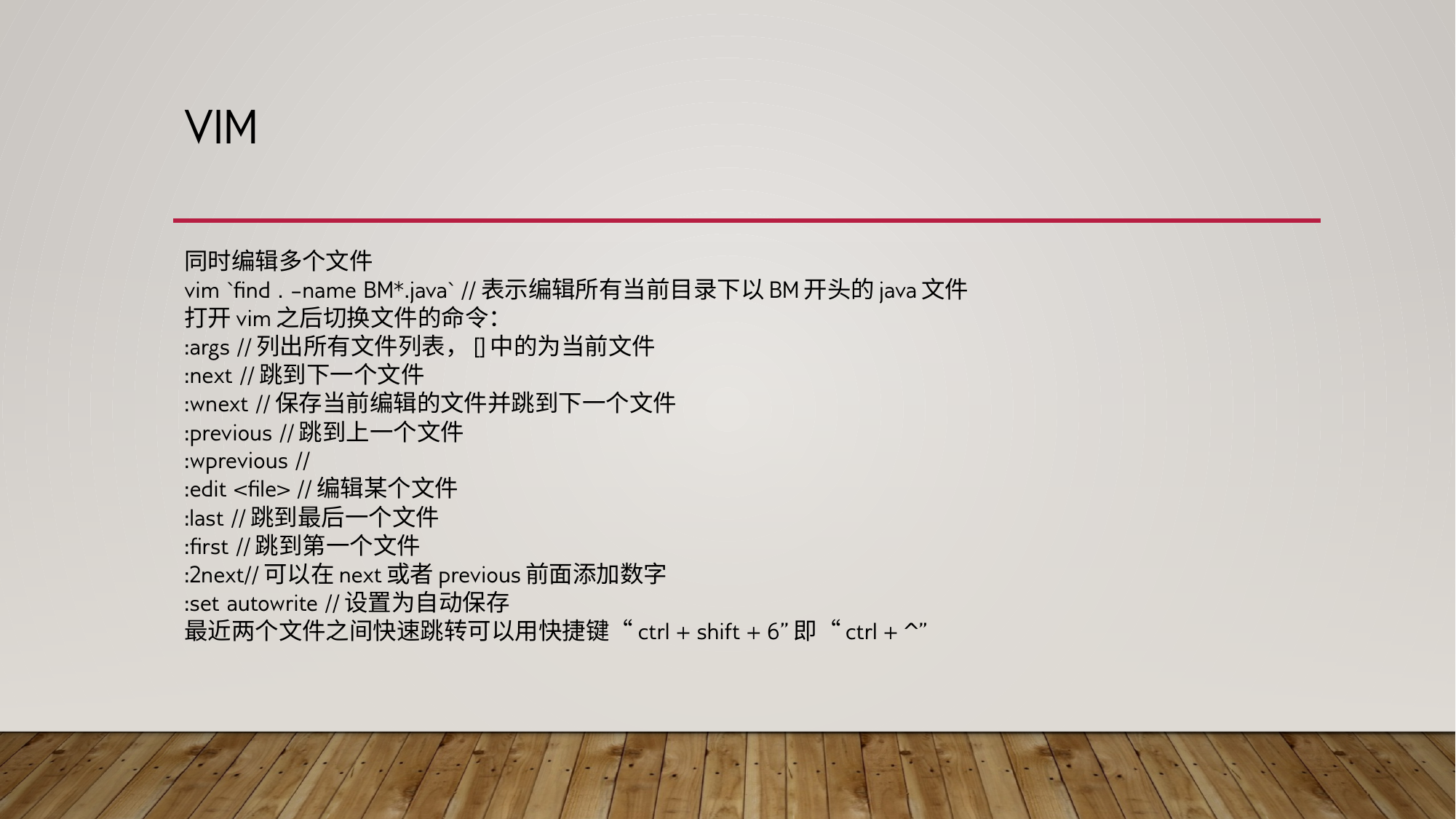

# VIM
同时编辑多个文件
vim `find . –name BM*.java` //表示编辑所有当前目录下以BM开头的java文件
打开vim之后切换文件的命令：
:args //列出所有文件列表，[]中的为当前文件
:next //跳到下一个文件
:wnext //保存当前编辑的文件并跳到下一个文件
:previous //跳到上一个文件
:wprevious //
:edit <file> //编辑某个文件
:last //跳到最后一个文件
:first //跳到第一个文件
:2next//可以在next或者previous前面添加数字
:set autowrite //设置为自动保存
最近两个文件之间快速跳转可以用快捷键“ctrl + shift + 6”即“ctrl + ^”